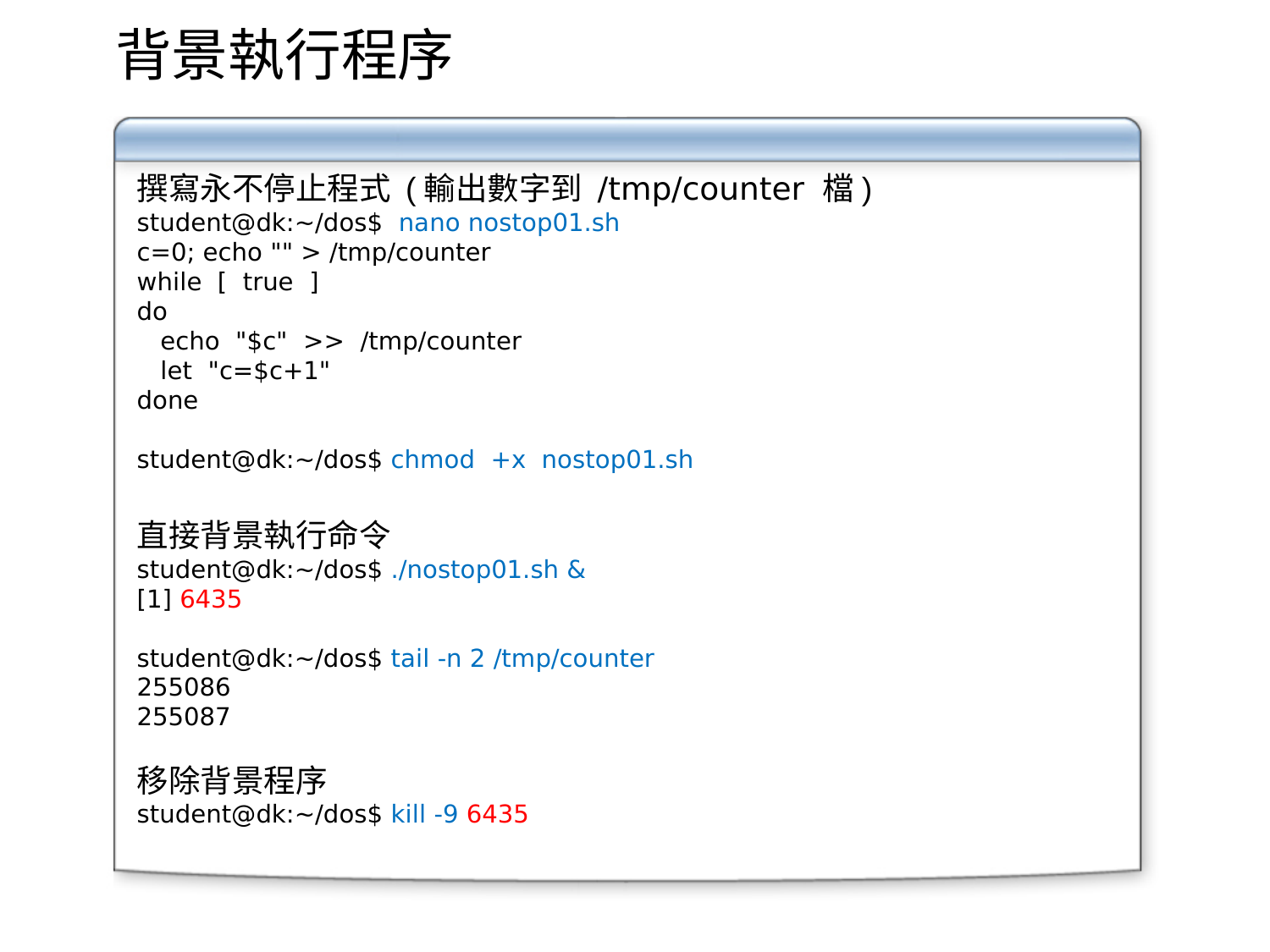

背景執行程序
撰寫永不停止程式 (輸出數字到 /tmp/counter 檔)
student@dk:~/dos$  nano nostop01.sh
c=0; echo "" > /tmp/counter
while  [  true  ]
do
   echo  "$c"  >>  /tmp/counter
   let  "c=$c+1"
done

student@dk:~/dos$ chmod  +x  nostop01.sh

直接背景執行命令
student@dk:~/dos$ ./nostop01.sh &
[1] 6435

student@dk:~/dos$ tail -n 2 /tmp/counter
255086
255087

移除背景程序
student@dk:~/dos$ kill -9 6435